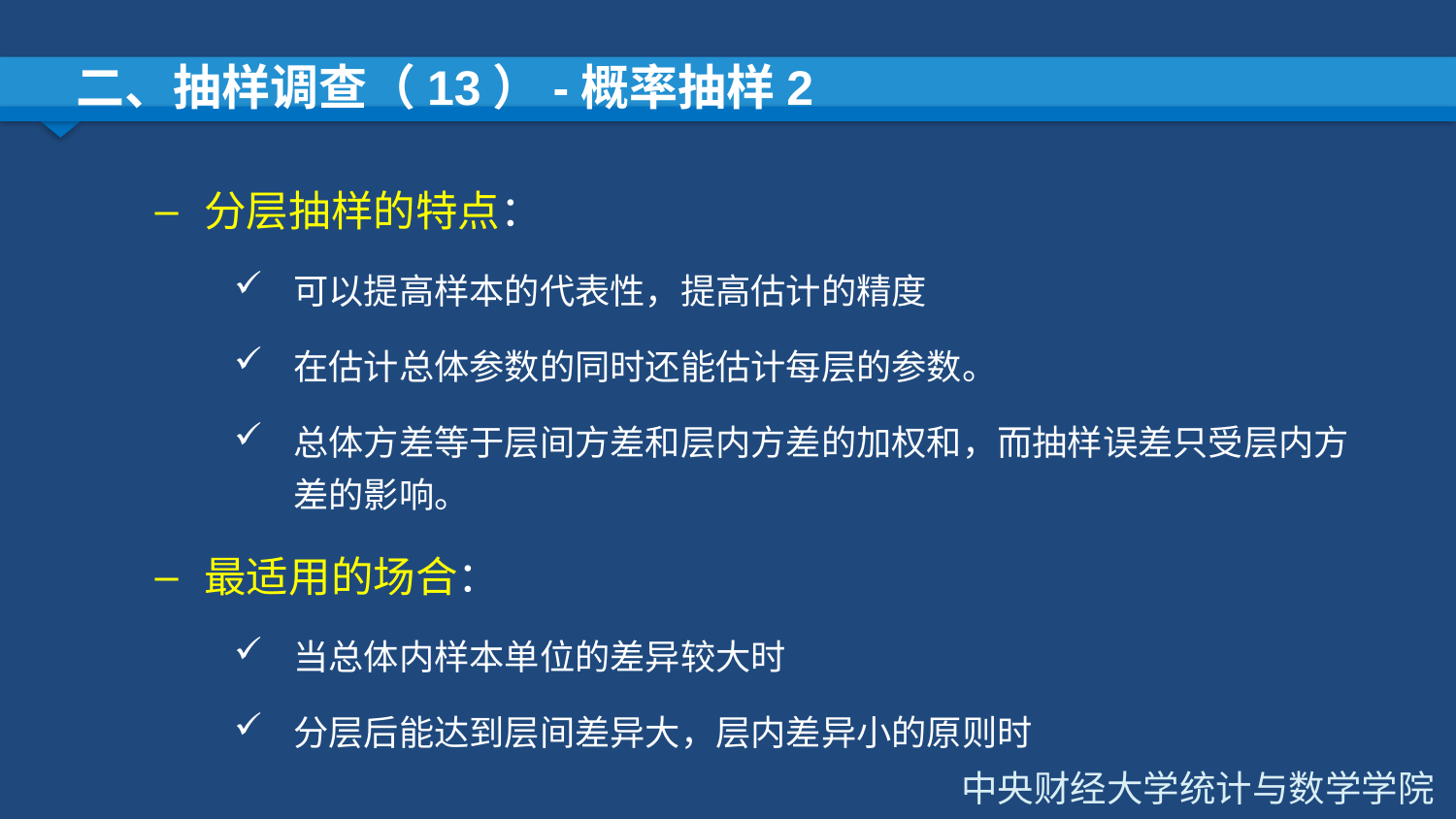

# 二、抽样调查（13）-概率抽样2
分层抽样的特点：
可以提高样本的代表性，提高估计的精度
在估计总体参数的同时还能估计每层的参数。
总体方差等于层间方差和层内方差的加权和，而抽样误差只受层内方差的影响。
最适用的场合：
当总体内样本单位的差异较大时
分层后能达到层间差异大，层内差异小的原则时